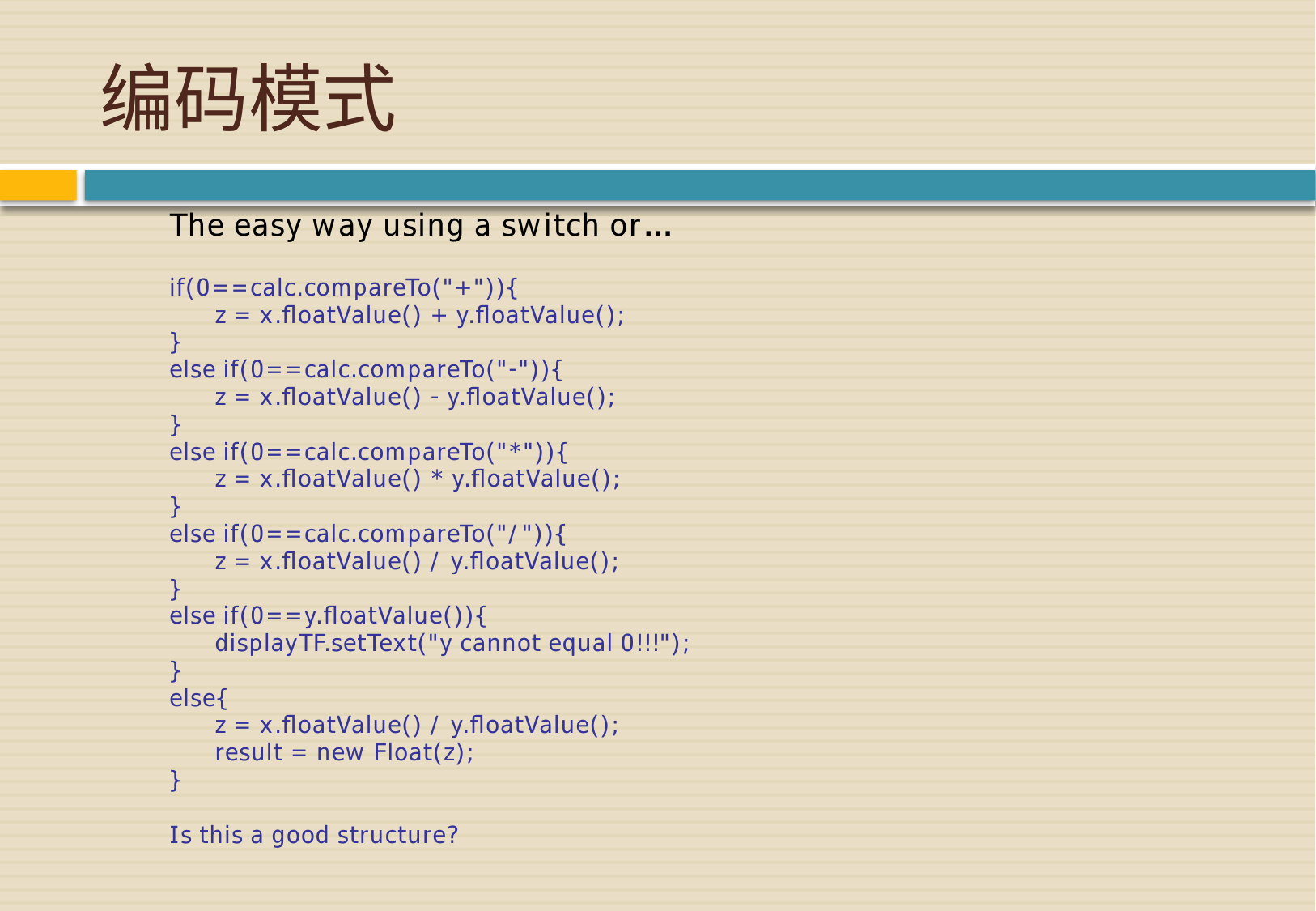

# 编码模式
The easy way using a switch or…

if(0==calc.compareTo("+")){
	z = x.floatValue() + y.floatValue();
}
else if(0==calc.compareTo("-")){
	z = x.floatValue() - y.floatValue();
}
else if(0==calc.compareTo("*")){
 	z = x.floatValue() * y.floatValue();
}
else if(0==calc.compareTo("/")){
	z = x.floatValue() / y.floatValue();
}
else if(0==y.floatValue()){
	displayTF.setText("y cannot equal 0!!!");
}
else{
	z = x.floatValue() / y.floatValue();
	result = new Float(z);
}

Is this a good structure?